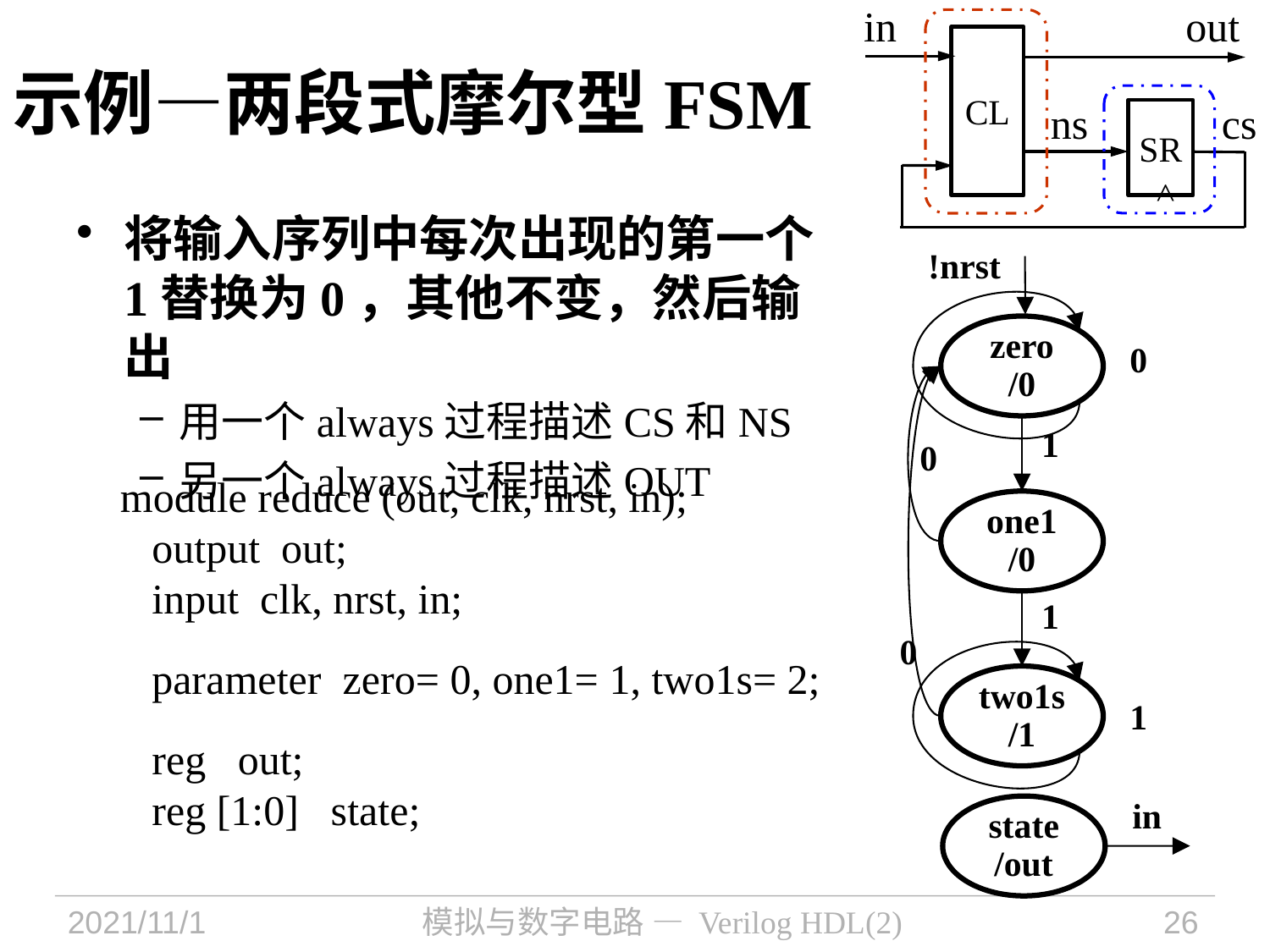

2021/11/1
模拟与数字电路 — Verilog HDL(2)
26
in
out
CL
ns
cs
SR
<

示例—两段式摩尔型FSM
将输入序列中每次出现的第一个1替换为0，其他不变，然后输出
用一个always过程描述CS和NS
另一个always过程描述OUT
!nrst
zero
/0
0
1
0
one1
/0
1
0
two1s
/1
1
module reduce (out, clk, nrst, in);
   output  out;
   input  clk, nrst, in;
   parameter  zero= 0, one1= 1, two1s= 2;

   reg   out;
   reg [1:0]   state;
in
state
/out